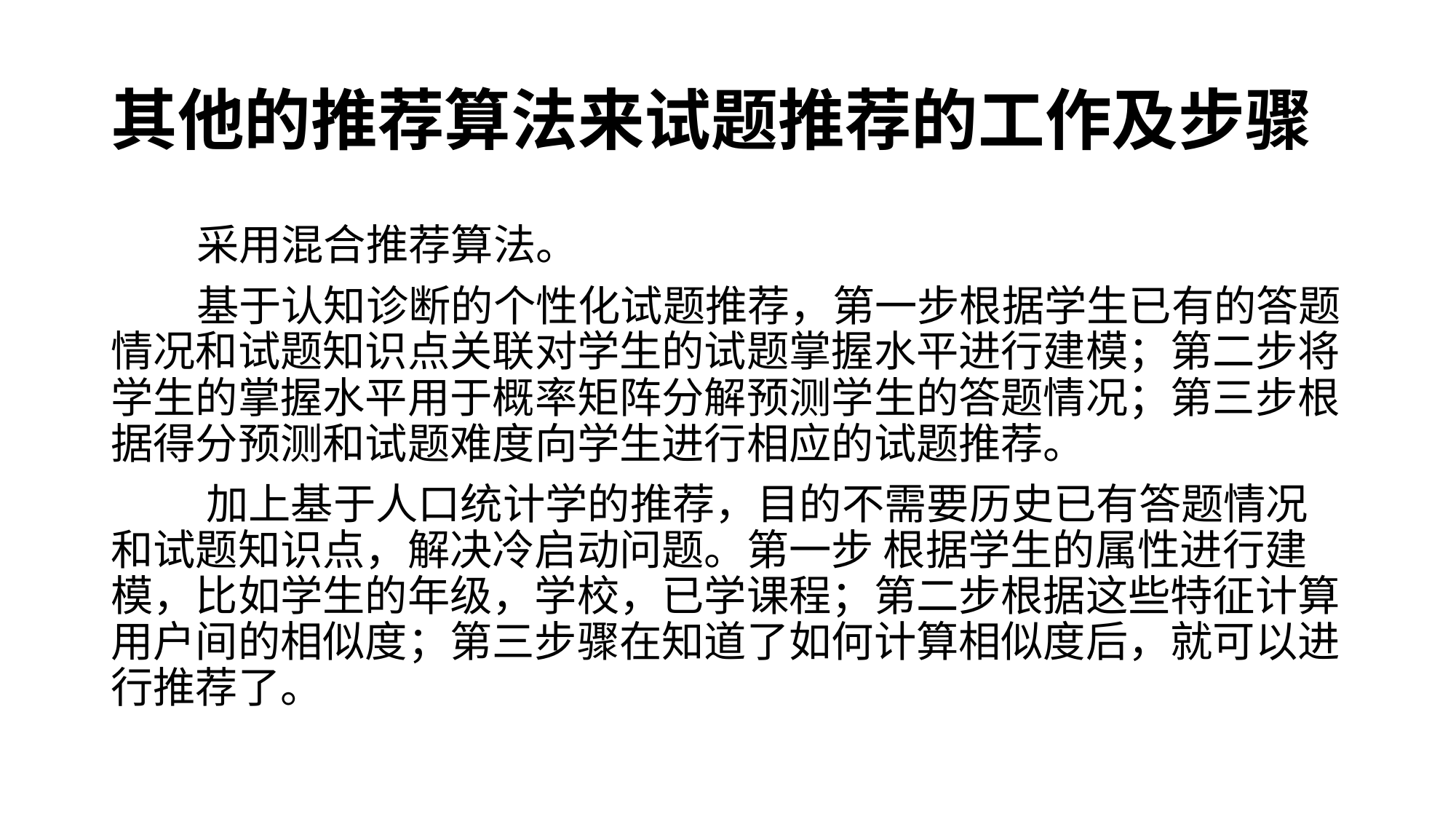

# 其他的推荐算法来试题推荐的工作及步骤
        采用混合推荐算法。
        基于认知诊断的个性化试题推荐，第一步根据学生已有的答题情况和试题知识点关联对学生的试题掌握水平进行建模；第二步将学生的掌握水平用于概率矩阵分解预测学生的答题情况；第三步根据得分预测和试题难度向学生进行相应的试题推荐。
         加上基于人口统计学的推荐，目的不需要历史已有答题情况和试题知识点，解决冷启动问题。第一步 根据学生的属性进行建模，比如学生的年级，学校，已学课程；第二步根据这些特征计算用户间的相似度；第三步骤在知道了如何计算相似度后，就可以进行推荐了。